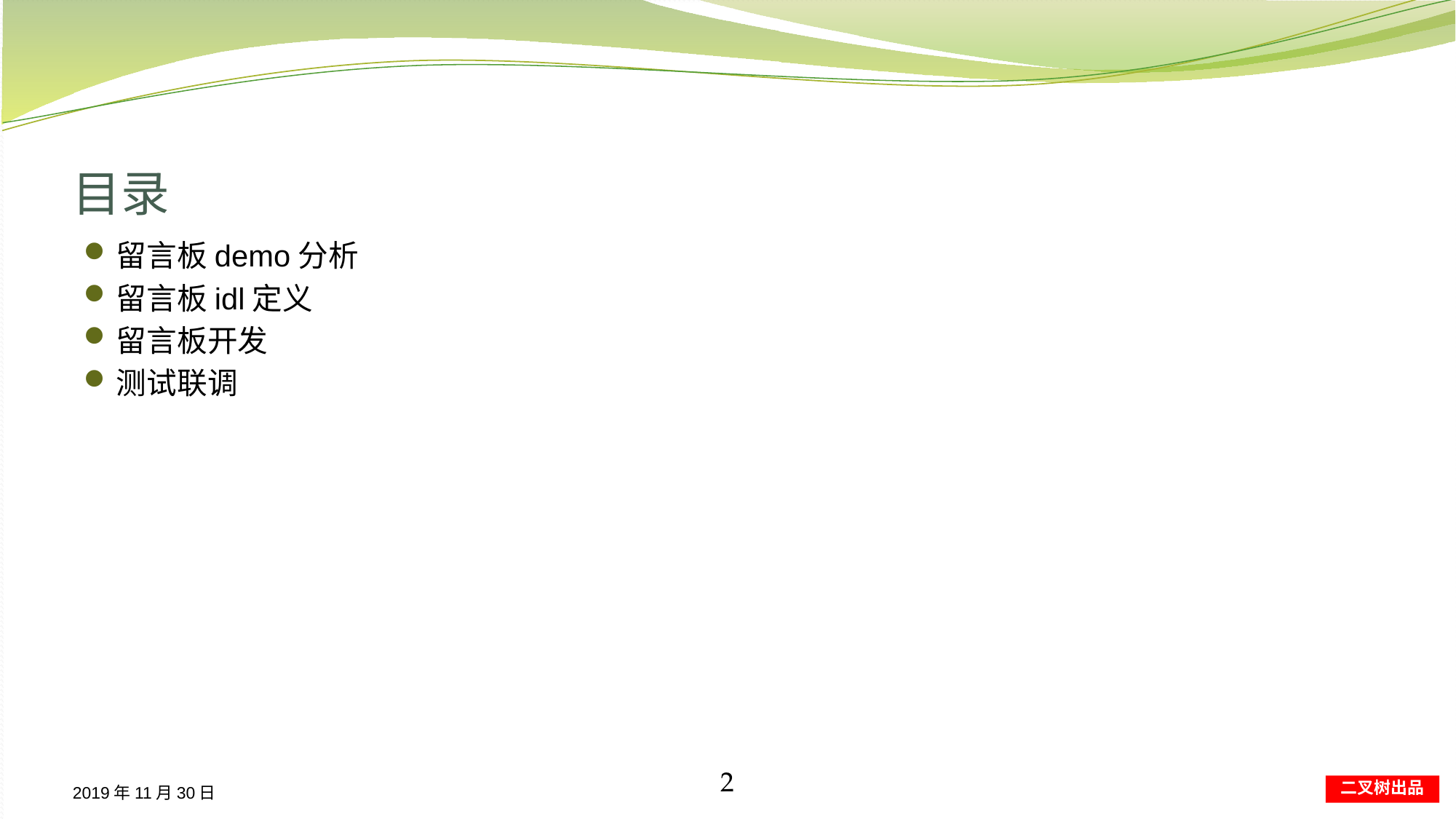

# 目录
留言板demo分析
留言板idl定义
留言板开发
测试联调

2019年11月30日
2
二叉树出品